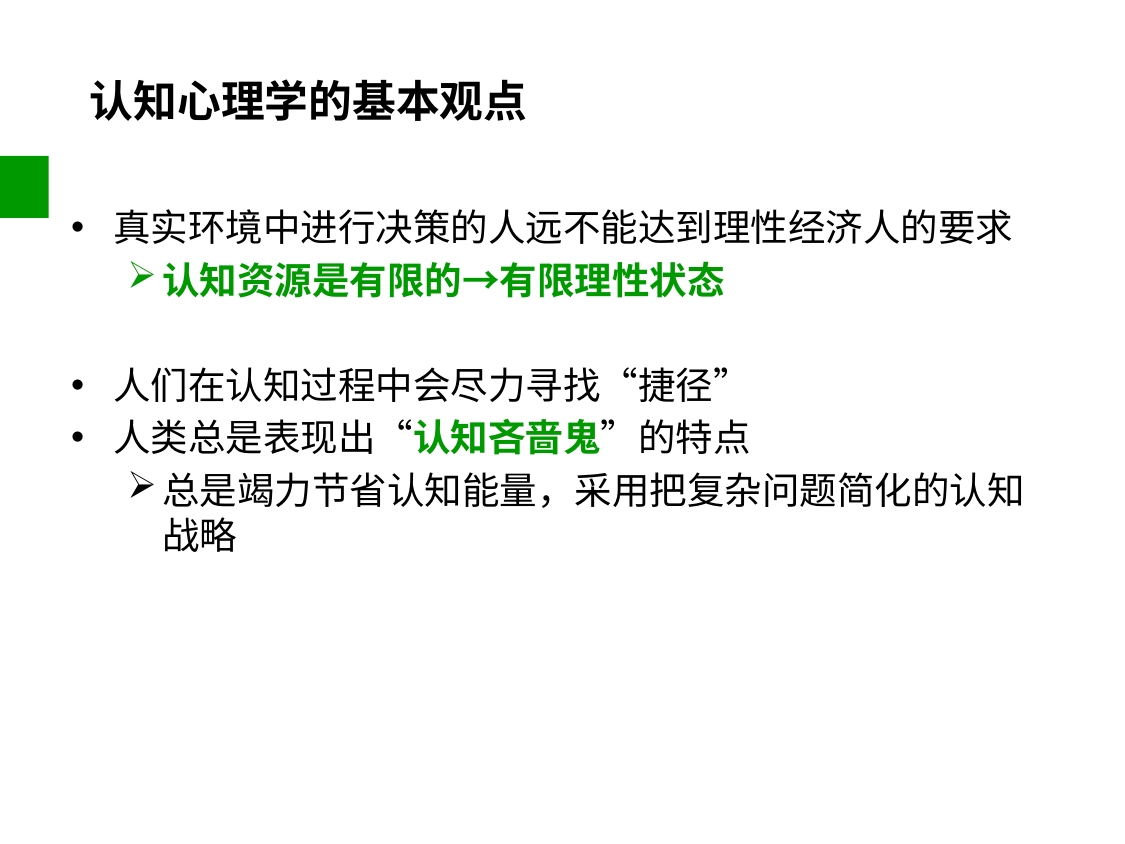

# 认知心理学的基本观点

真实环境中进行决策的人远不能达到理性经济人的要求
认知资源是有限的→有限理性状态

人们在认知过程中会尽力寻找“捷径”
人类总是表现出“认知吝啬鬼”的特点
总是竭力节省认知能量，采用把复杂问题简化的认知战略
8